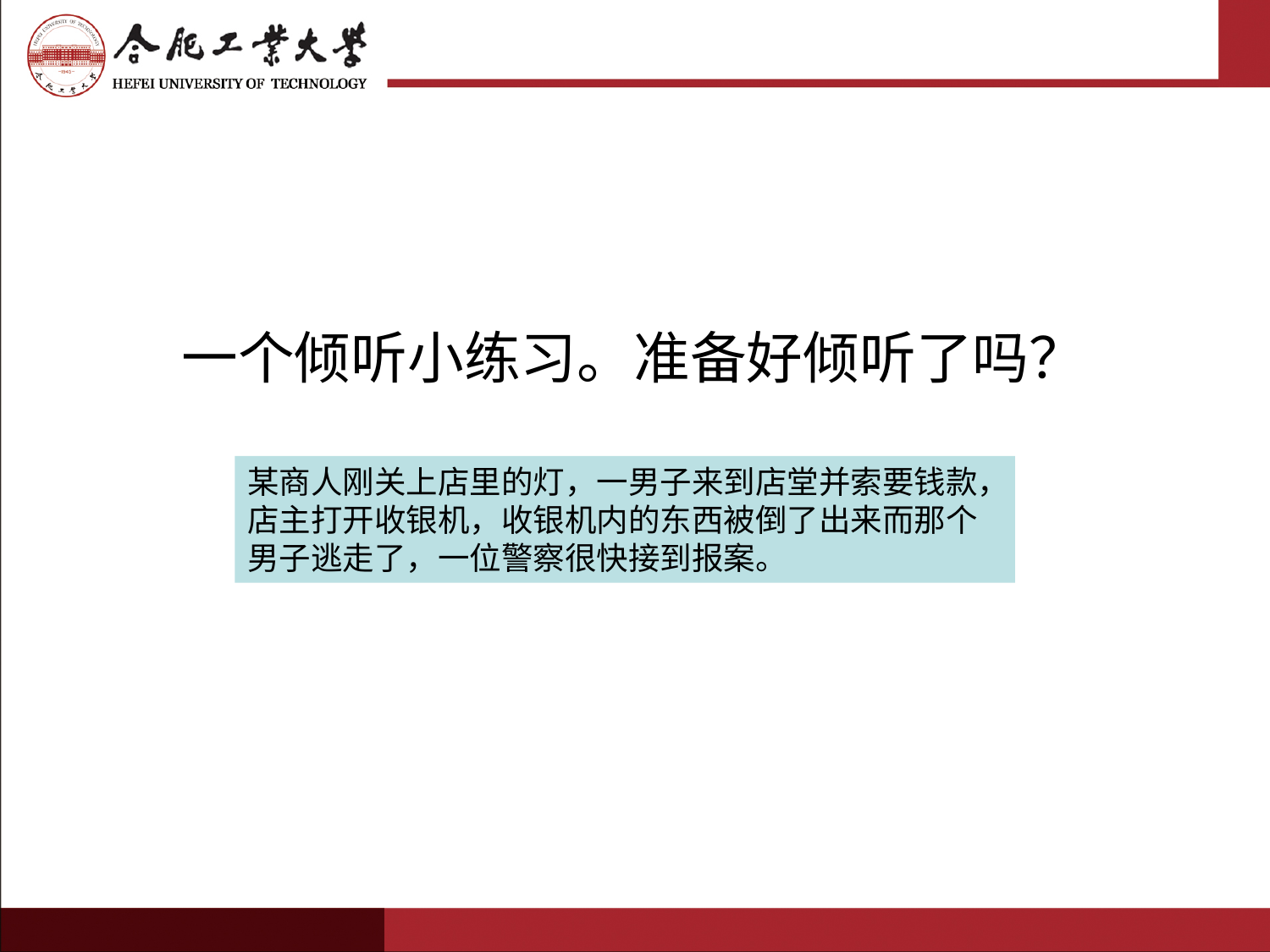

一个倾听小练习。准备好倾听了吗？
某商人刚关上店里的灯，一男子来到店堂并索要钱款，店主打开收银机，收银机内的东西被倒了出来而那个男子逃走了，一位警察很快接到报案。